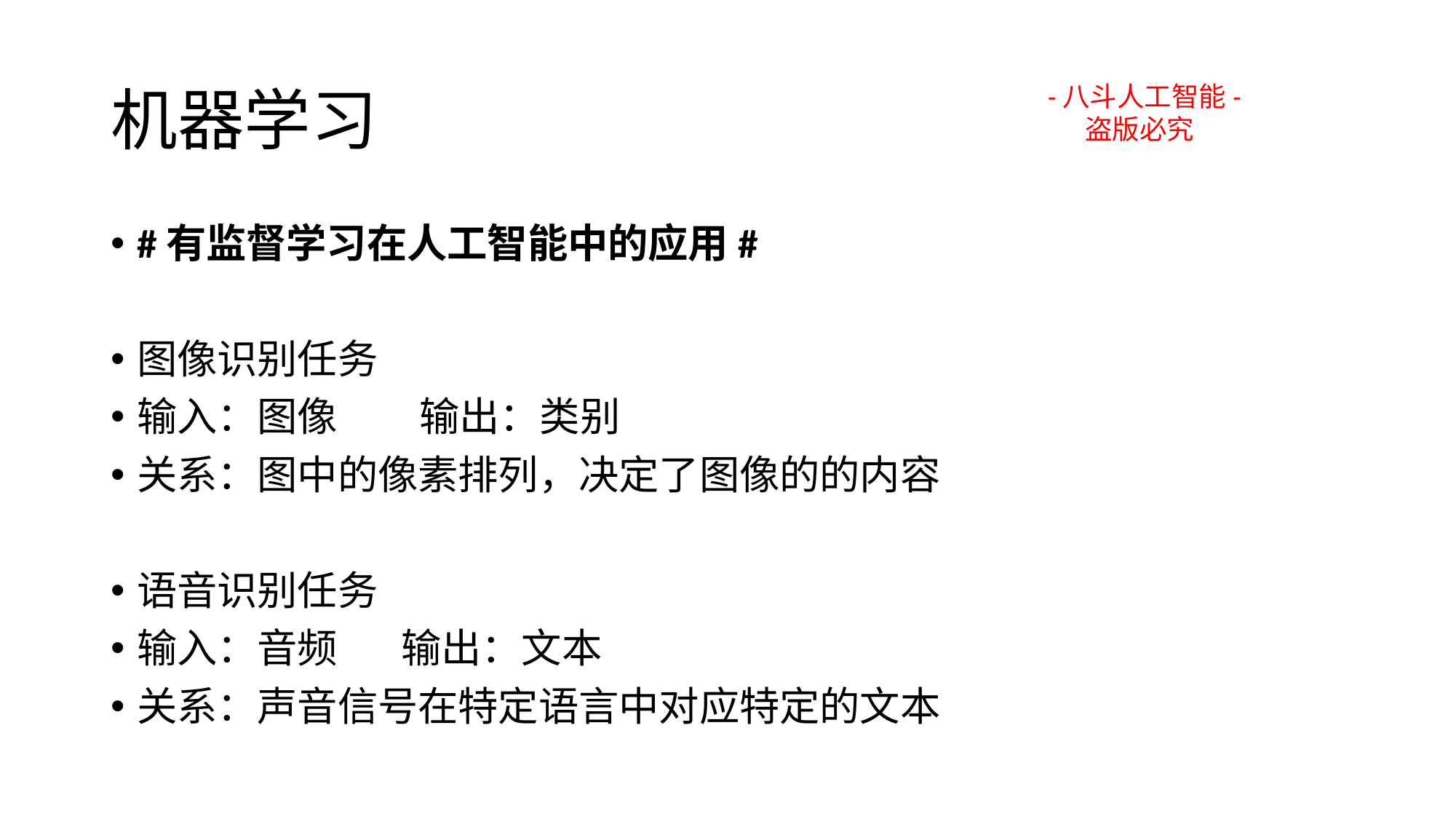

# 机器学习
-八斗人工智能-
     盗版必究
#有监督学习在人工智能中的应用#

图像识别任务
输入：图像         输出：类别
关系：图中的像素排列，决定了图像的的内容

语音识别任务
输入：音频       输出：文本
关系：声音信号在特定语言中对应特定的文本